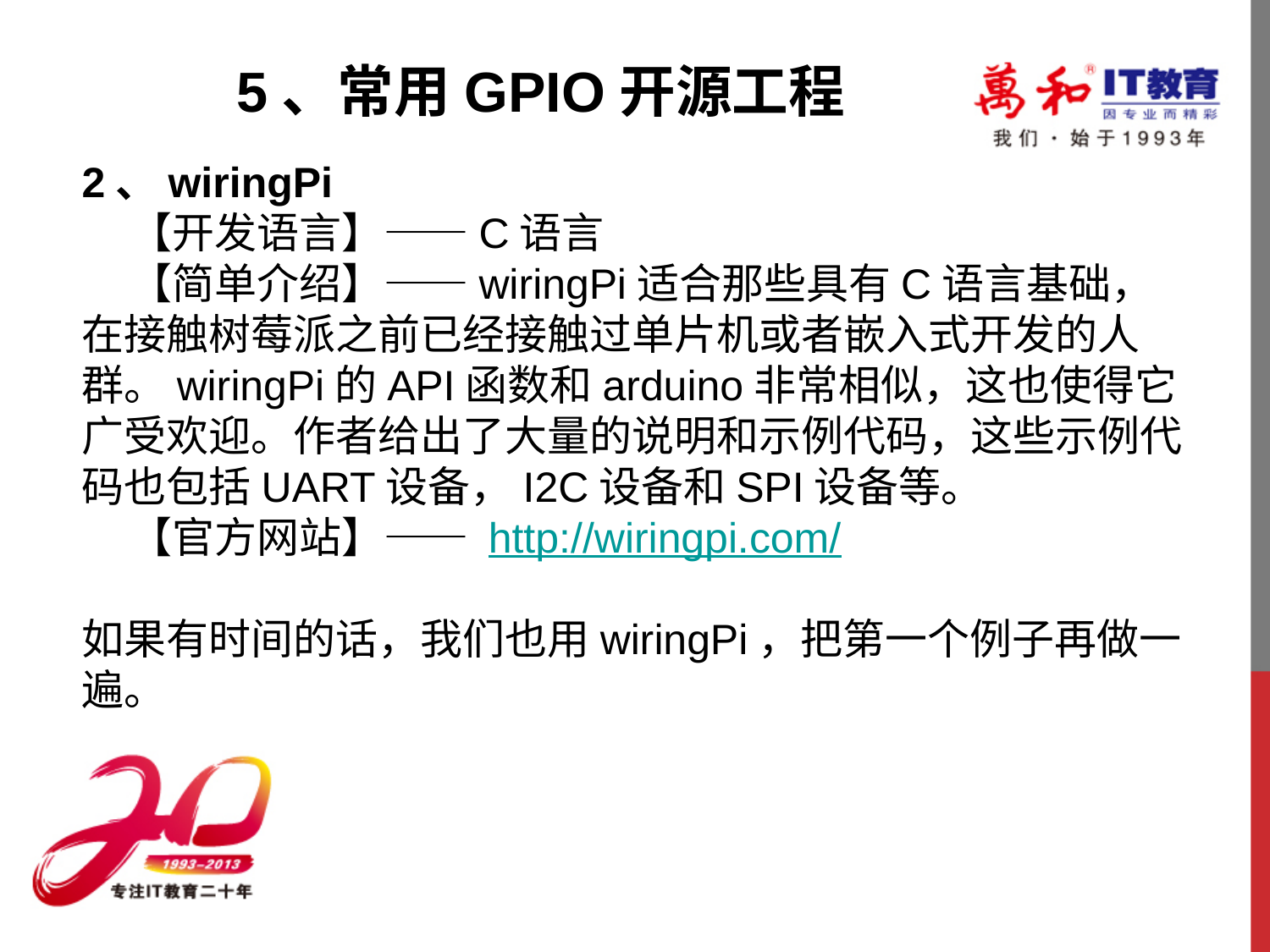

5、常用GPIO开源工程
2、wiringPi
    【开发语言】——C语言
    【简单介绍】——wiringPi适合那些具有C语言基础，在接触树莓派之前已经接触过单片机或者嵌入式开发的人群。wiringPi的API函数和arduino非常相似，这也使得它广受欢迎。作者给出了大量的说明和示例代码，这些示例代码也包括UART设备，I2C设备和SPI设备等。
    【官方网站】—— http://wiringpi.com/

如果有时间的话，我们也用wiringPi，把第一个例子再做一遍。